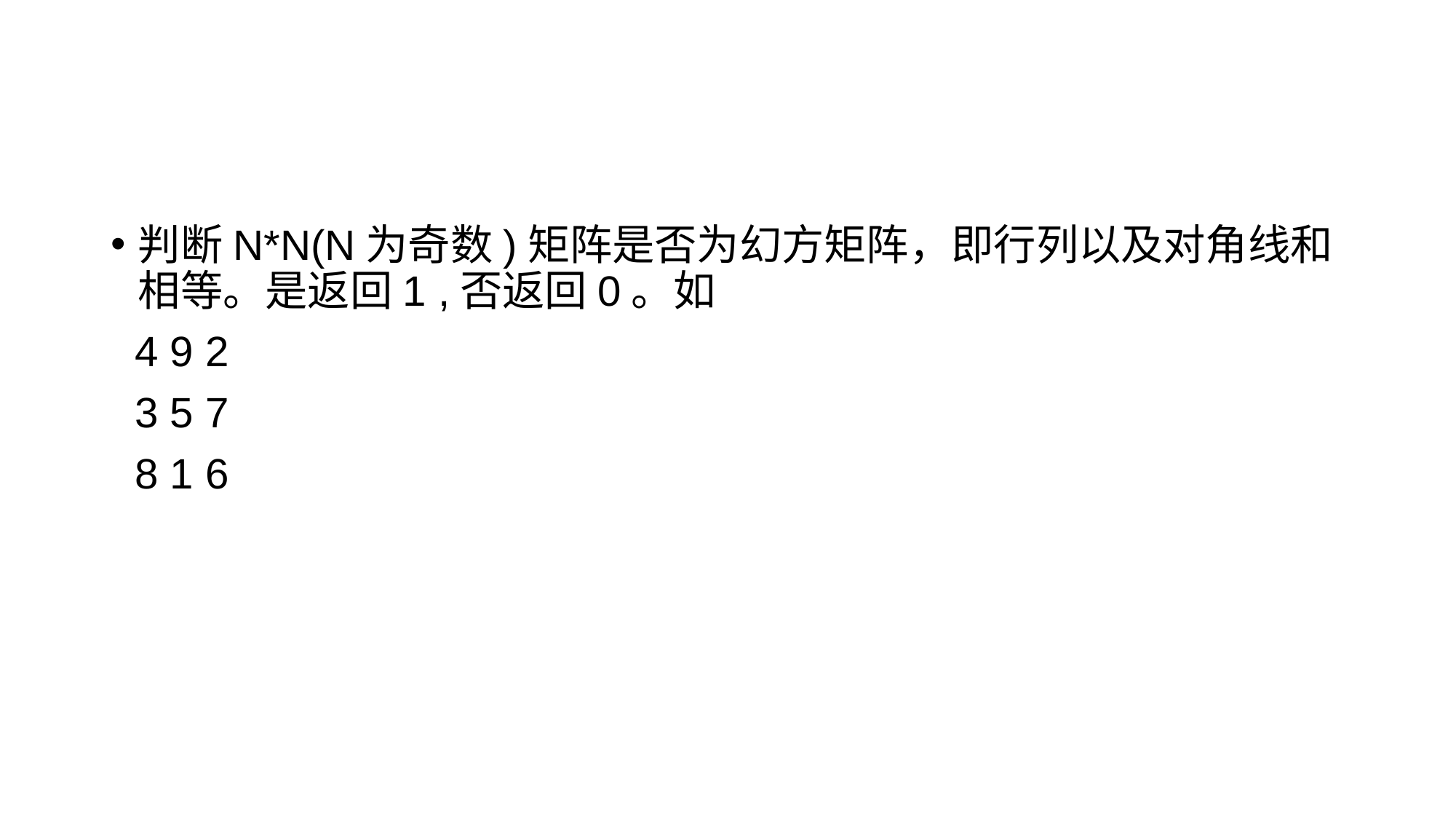

#
判断N*N(N为奇数)矩阵是否为幻方矩阵，即行列以及对角线和相等。是返回1 ,否返回0。如
  4 9 2
  3 5 7
  8 1 6